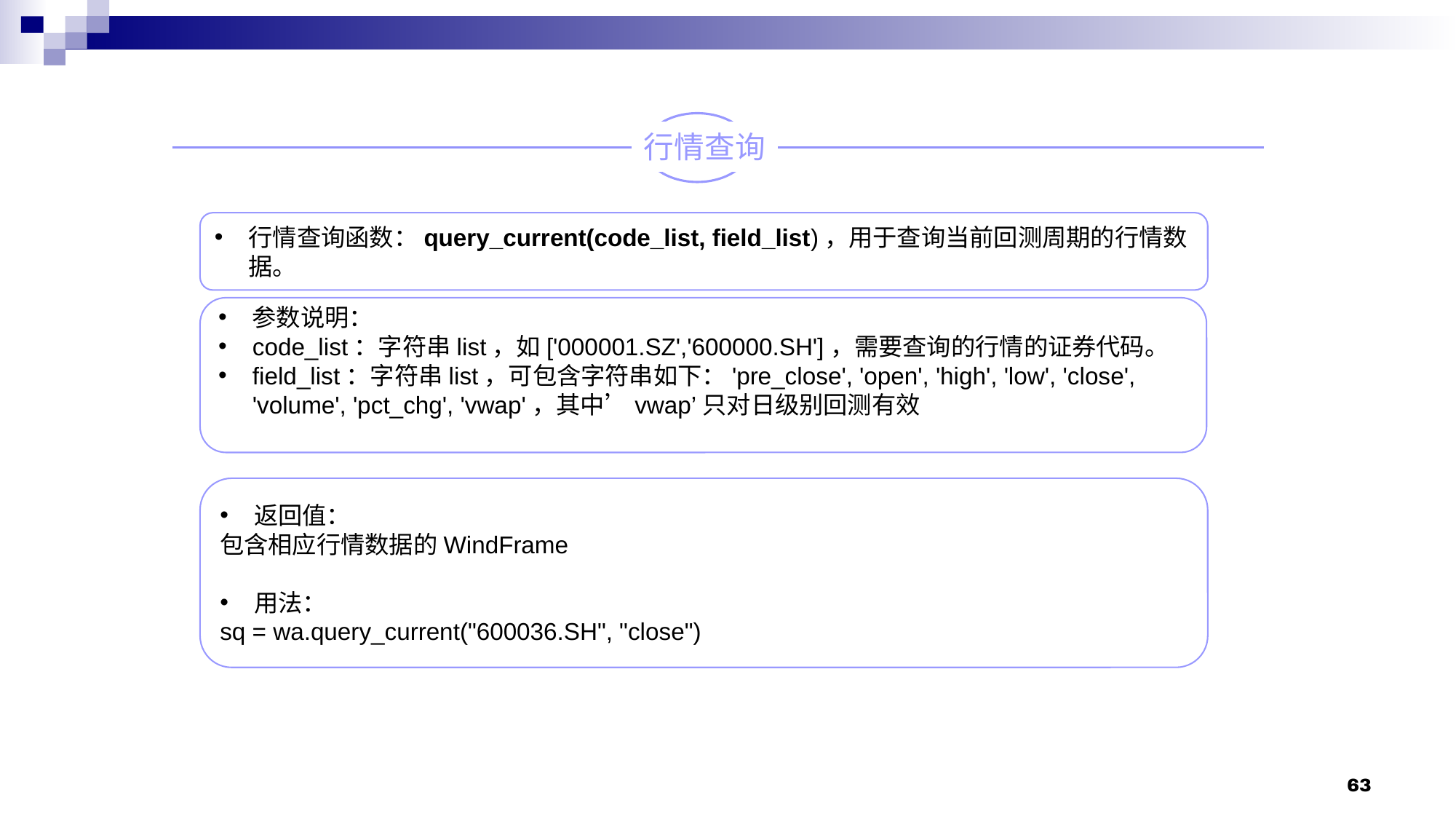

行情查询
行情查询函数：query_current(code_list, field_list)，用于查询当前回测周期的行情数据。
参数说明：
code_list：字符串list，如['000001.SZ','600000.SH']，需要查询的行情的证券代码。
field_list：字符串list，可包含字符串如下：'pre_close', 'open', 'high', 'low', 'close', 'volume', 'pct_chg', 'vwap'，其中’vwap’只对日级别回测有效

返回值：
包含相应行情数据的WindFrame

用法：
sq = wa.query_current("600036.SH", "close")
63